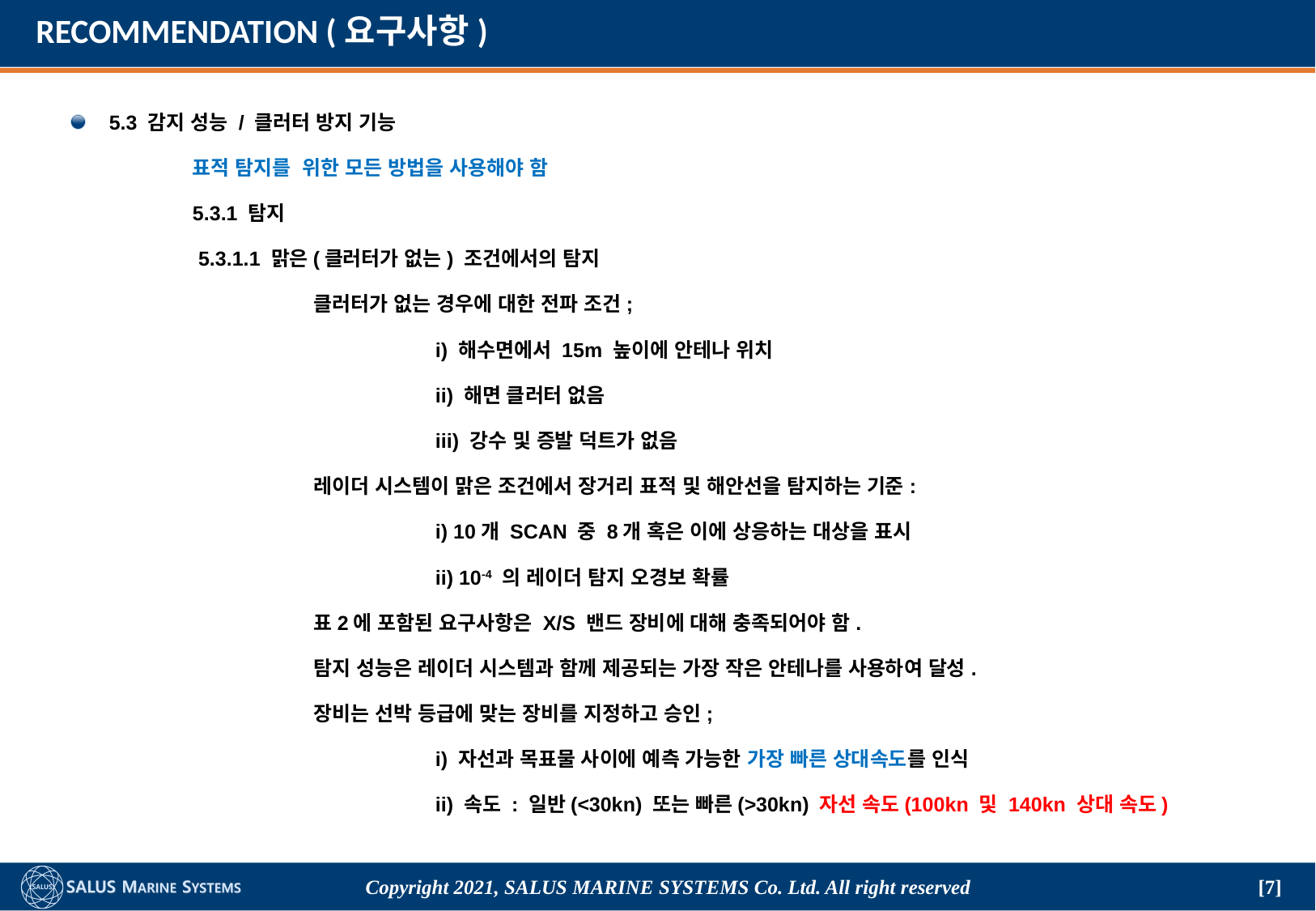

# RECOMMENDATION (요구사항)
5.3 감지 성능 / 클러터 방지 기능
	표적 탐지를  위한 모든 방법을 사용해야 함
	5.3.1 탐지
	 5.3.1.1 맑은(클러터가 없는) 조건에서의 탐지
		클러터가 없는 경우에 대한 전파 조건;
			i) 해수면에서 15m 높이에 안테나 위치
			ii) 해면 클러터 없음
			iii) 강수 및 증발 덕트가 없음
		레이더 시스템이 맑은 조건에서 장거리 표적 및 해안선을 탐지하는 기준:
			i) 10개 SCAN 중 8개 혹은 이에 상응하는 대상을 표시
			ii) 10-4 의 레이더 탐지 오경보 확률
		표2에 포함된 요구사항은 X/S 밴드 장비에 대해 충족되어야 함.
		탐지 성능은 레이더 시스템과 함께 제공되는 가장 작은 안테나를 사용하여 달성.
		장비는 선박 등급에 맞는 장비를 지정하고 승인;
			i) 자선과 목표물 사이에 예측 가능한 가장 빠른 상대속도를 인식
			ii) 속도 : 일반(<30kn) 또는 빠른(>30kn) 자선 속도(100kn 및 140kn 상대 속도)
Copyright 2021, SALUS Marine Systems Co. Ltd. All right reserved
[7]